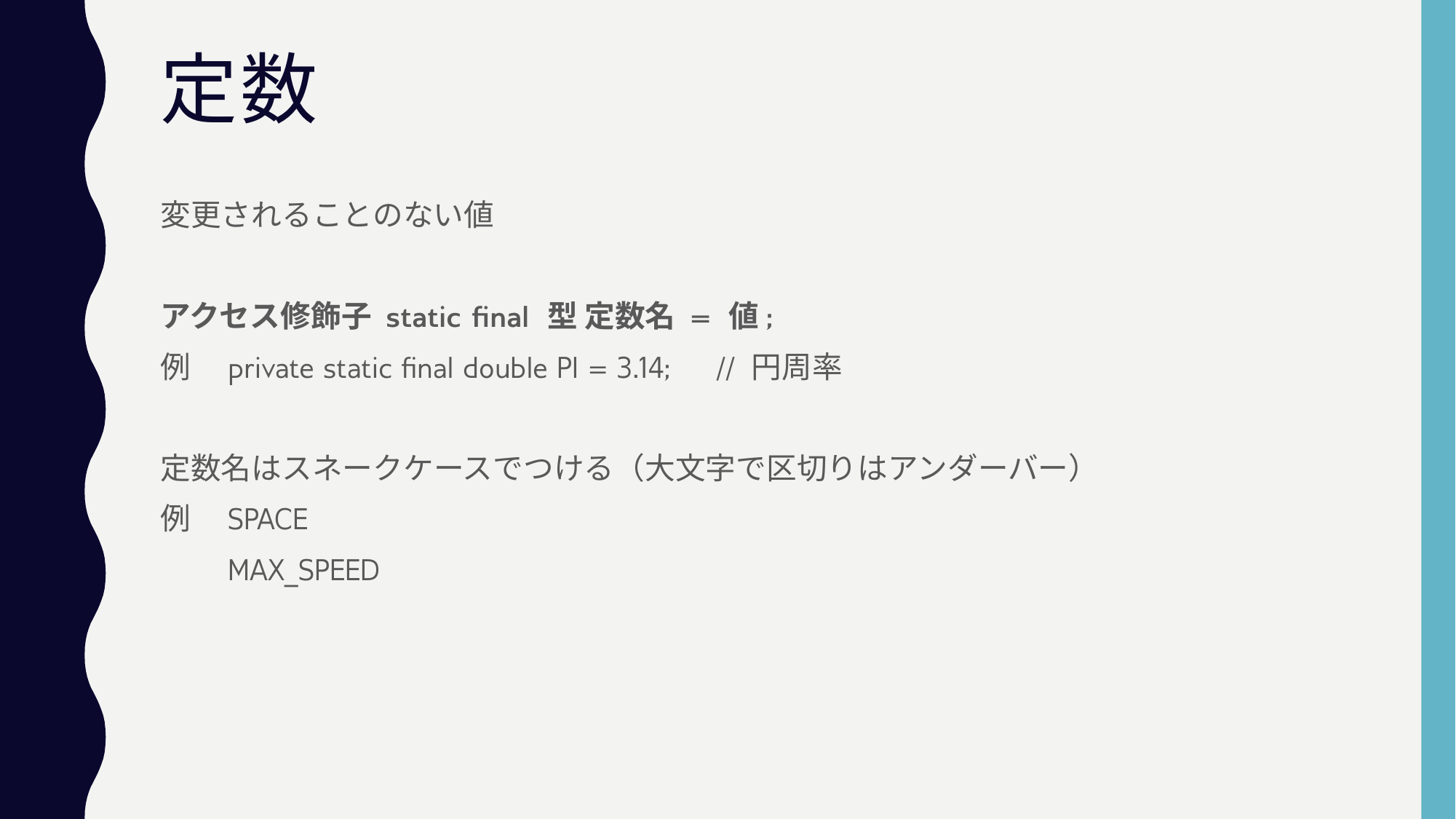

# 定数
変更されることのない値

アクセス修飾子 static final 型 定数名 = 値;
例　private static final double PI = 3.14;　// 円周率

定数名はスネークケースでつける（大文字で区切りはアンダーバー）
例　SPACE
　　MAX_SPEED